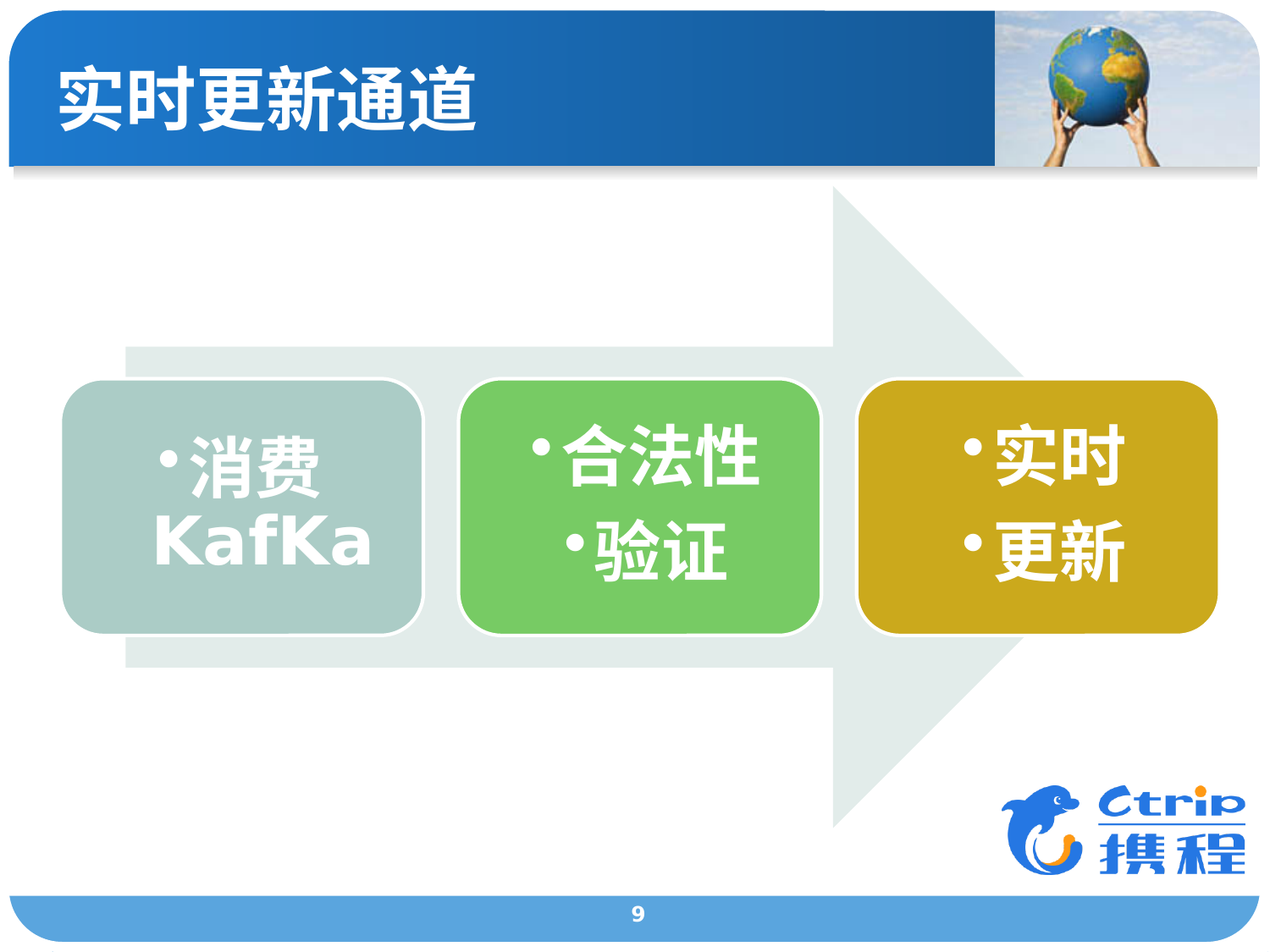

# 实时更新通道

消费KafKa
合法性
验证
实时
更新
9